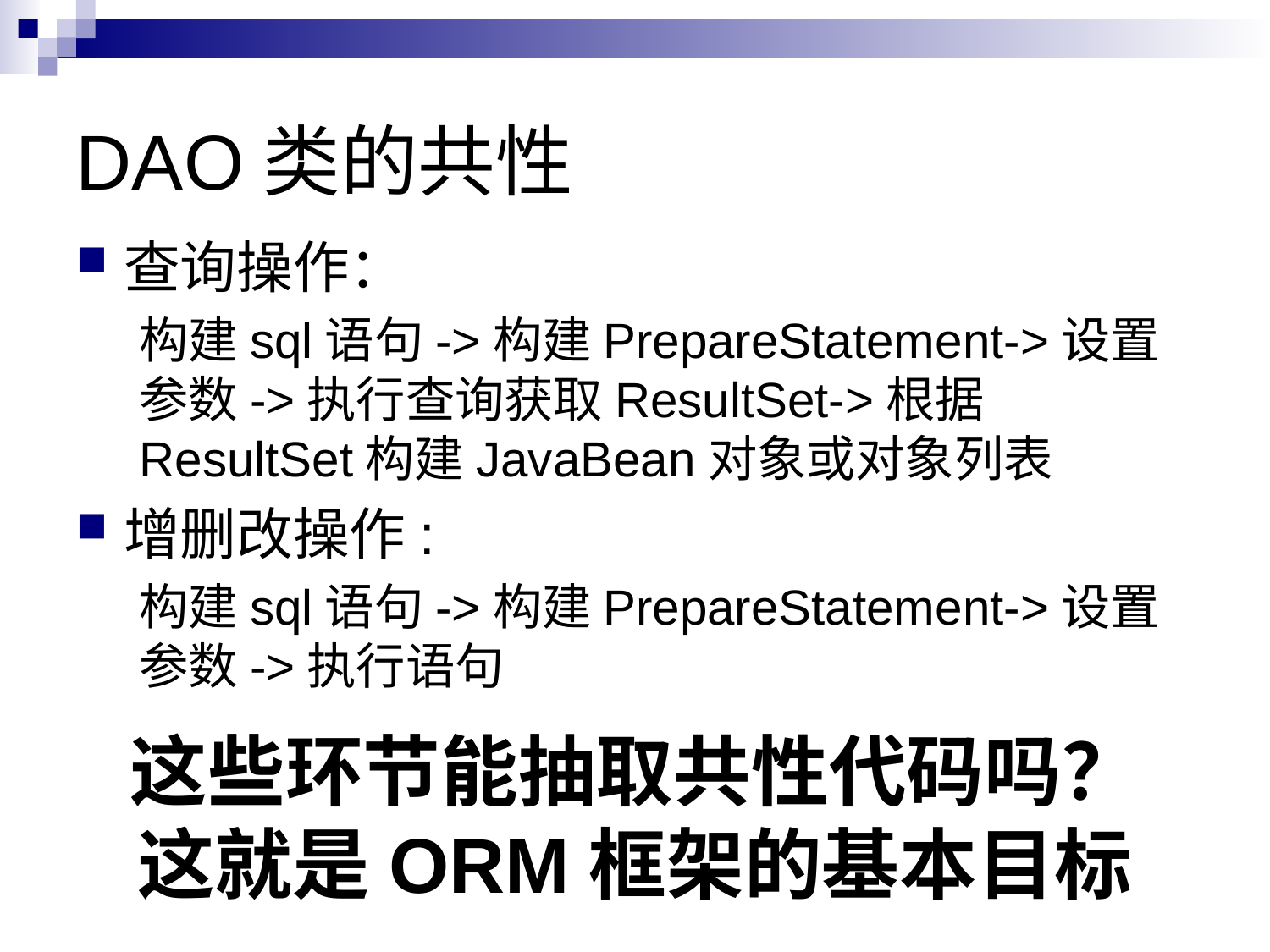

# DAO类的共性
查询操作：
构建sql语句->构建PrepareStatement->设置参数->执行查询获取ResultSet->根据ResultSet构建JavaBean对象或对象列表
增删改操作:
构建sql语句->构建PrepareStatement->设置参数->执行语句
这些环节能抽取共性代码吗？
这就是ORM框架的基本目标